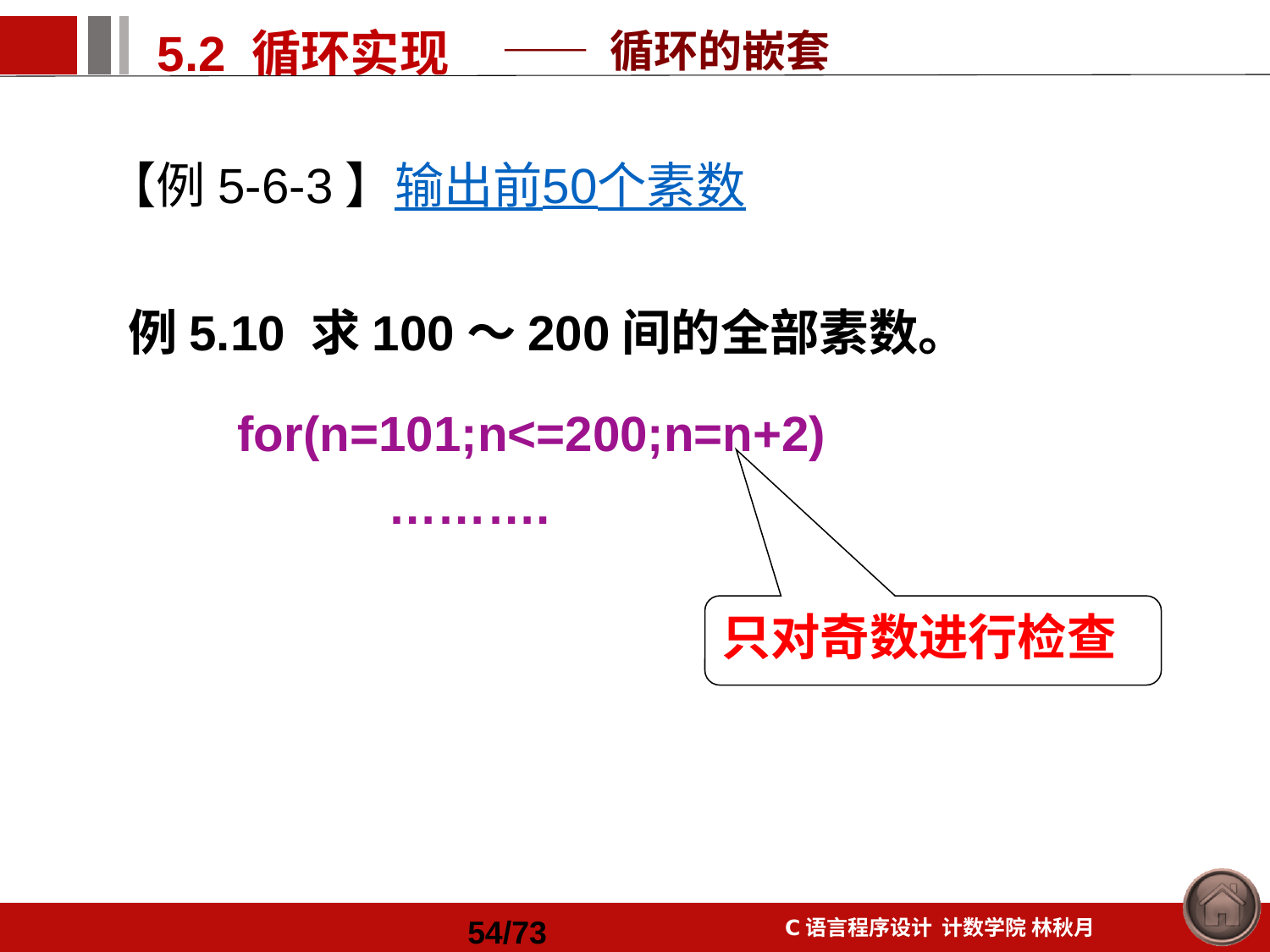

—— 循环的嵌套
【例5-6-3】输出前50个素数
  例5.10 求100～200间的全部素数。
for(n=101;n<=200;n=n+2)
		……….
只对奇数进行检查